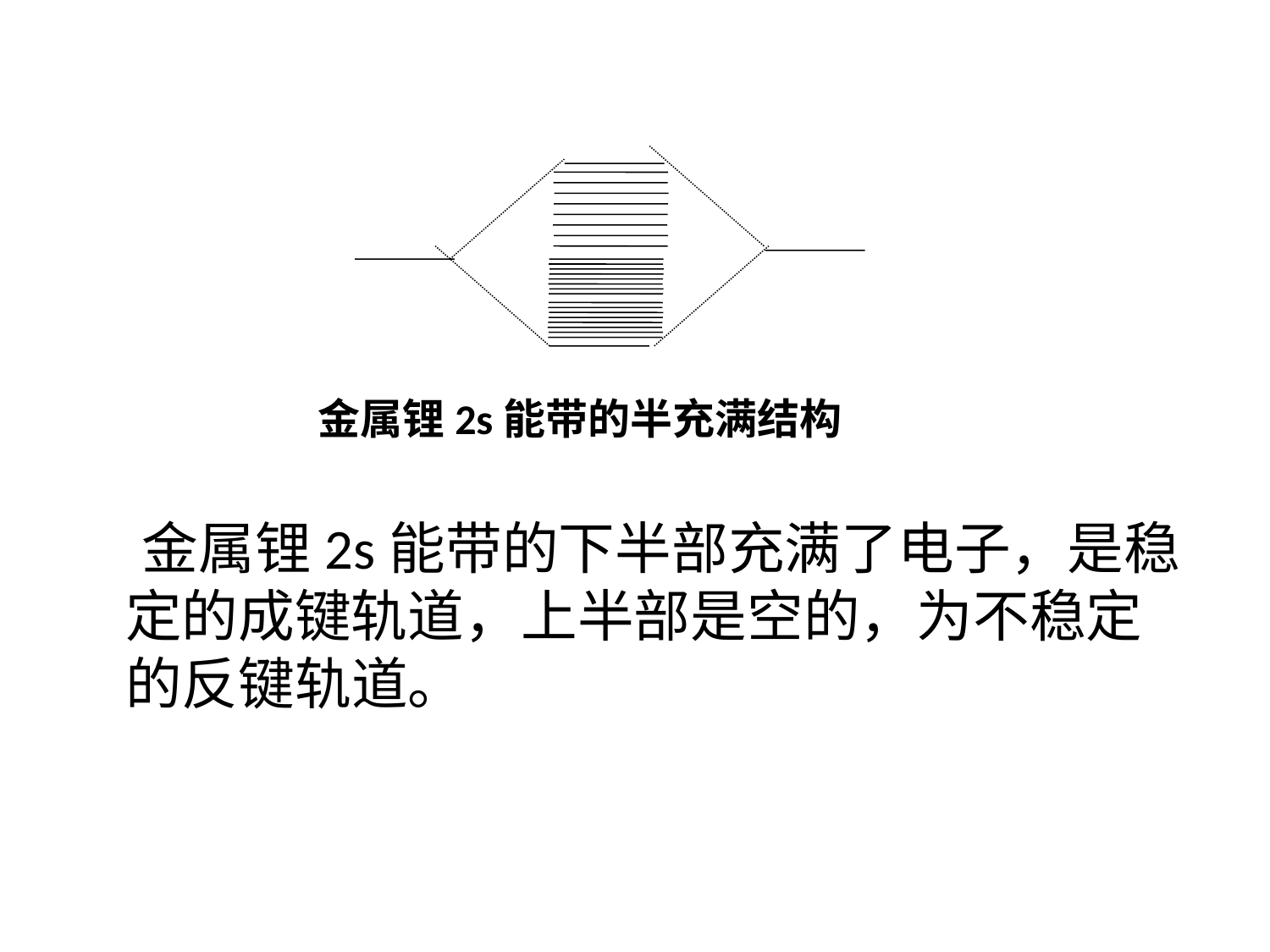

金属锂2s能带的半充满结构
    金属锂2s能带的下半部充满了电子，是稳定的成键轨道，上半部是空的，为不稳定的反键轨道。